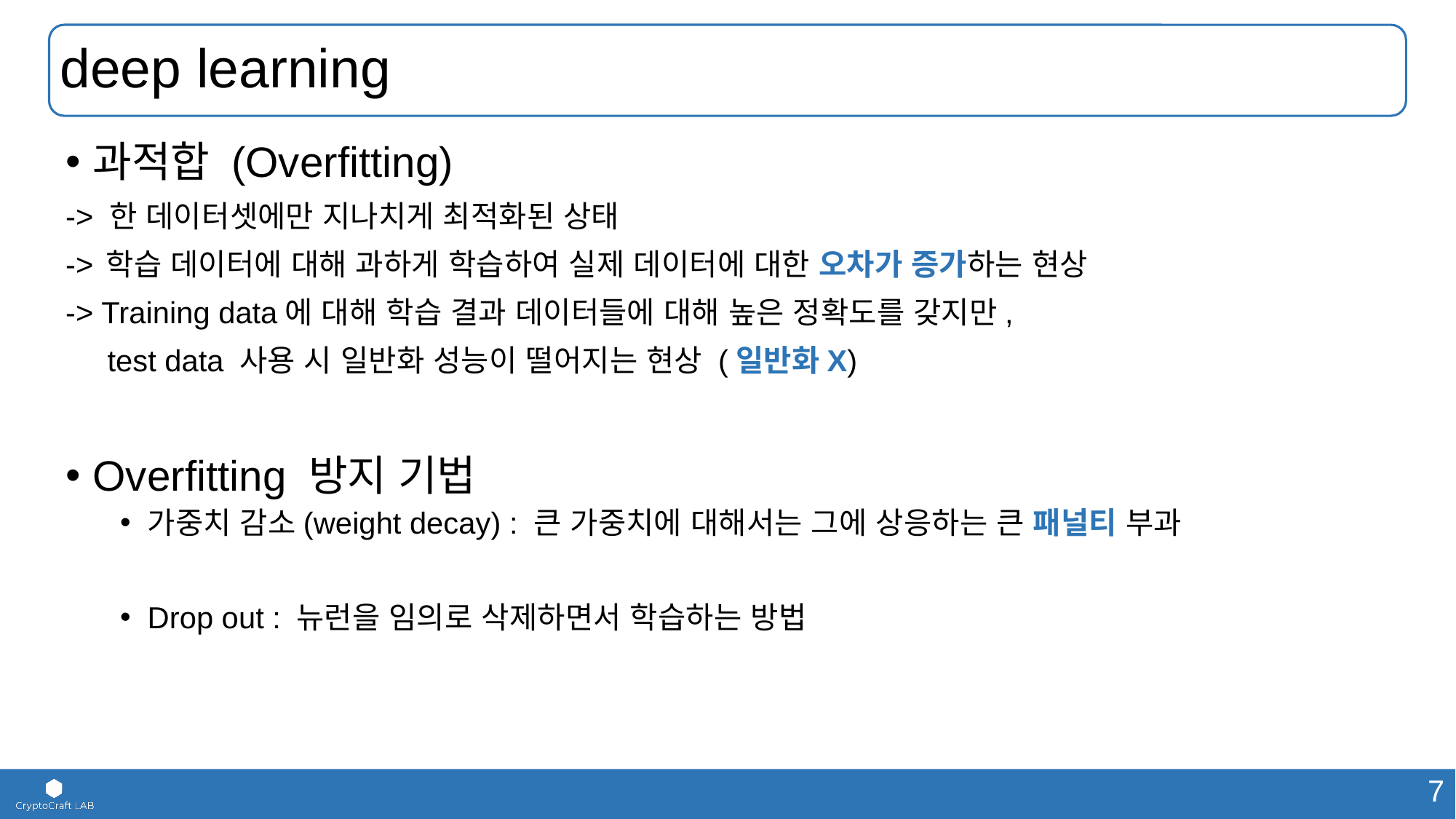

# deep learning
과적합 (Overfitting)
-> 한 데이터셋에만 지나치게 최적화된 상태
->  학습 데이터에 대해 과하게 학습하여 실제 데이터에 대한 오차가 증가하는 현상
-> Training data에 대해 학습 결과 데이터들에 대해 높은 정확도를 갖지만,
     test data 사용 시 일반화 성능이 떨어지는 현상 (일반화X)

Overfitting 방지 기법
가중치 감소(weight decay) : 큰 가중치에 대해서는 그에 상응하는 큰 패널티 부과

Drop out : 뉴런을 임의로 삭제하면서 학습하는 방법